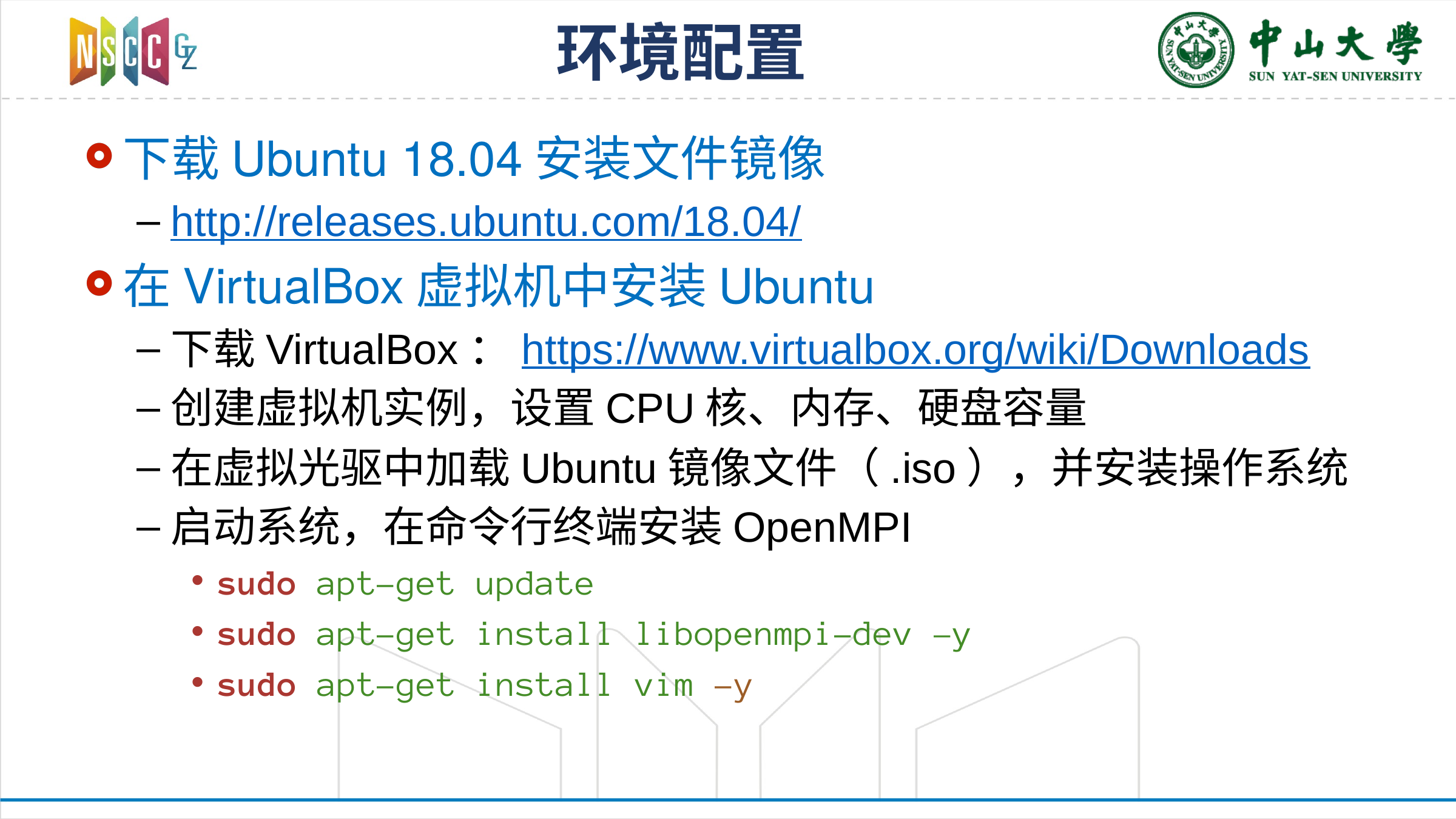

# 环境配置
下载Ubuntu 18.04安装文件镜像
http://releases.ubuntu.com/18.04/
在VirtualBox虚拟机中安装Ubuntu
下载VirtualBox：https://www.virtualbox.org/wiki/Downloads
创建虚拟机实例，设置CPU核、内存、硬盘容量
在虚拟光驱中加载Ubuntu镜像文件（.iso），并安装操作系统
启动系统，在命令行终端安装OpenMPI
sudo apt-get update
sudo apt-get install libopenmpi-dev –y
sudo apt-get install vim -y

3